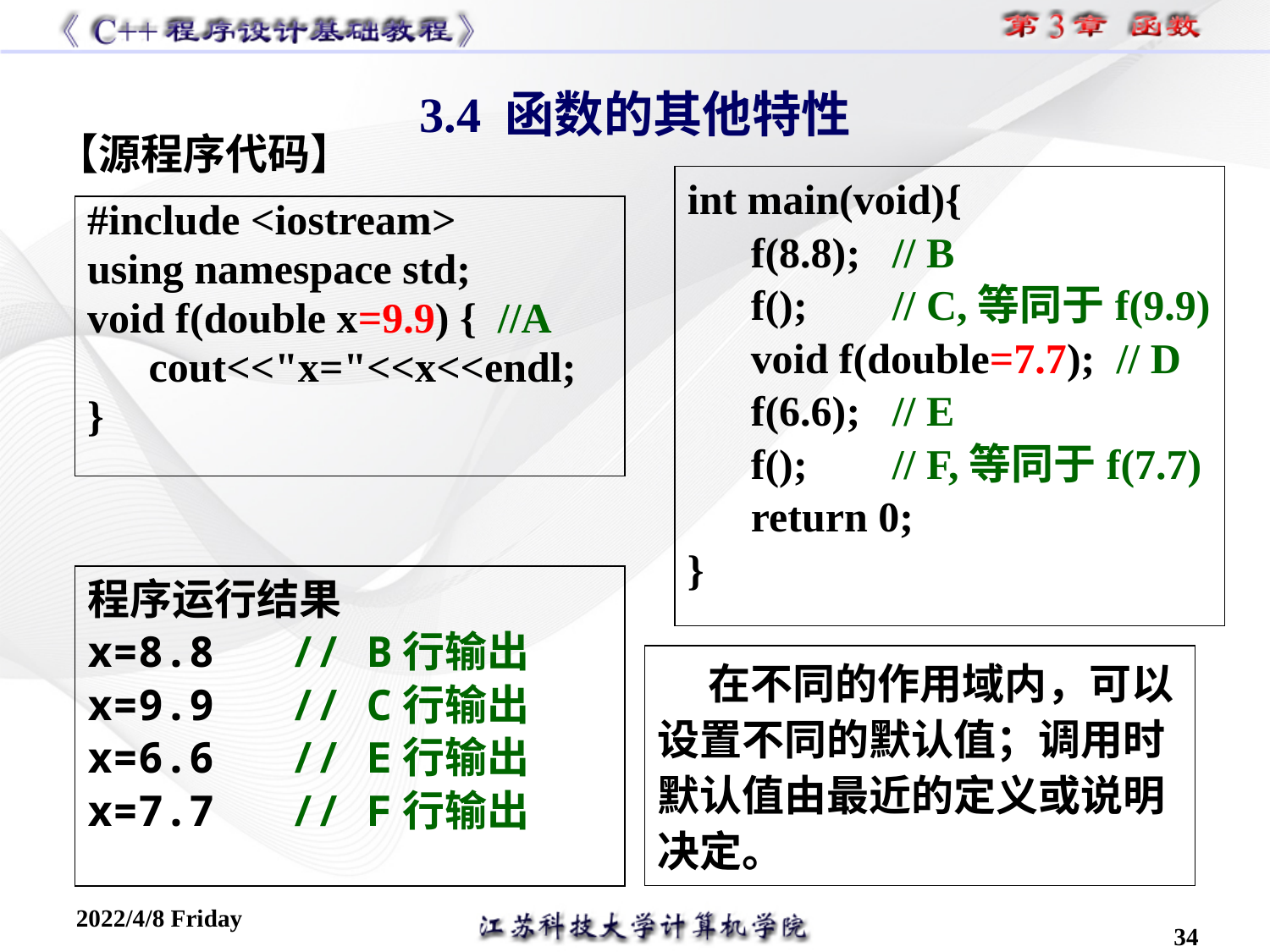

3.4 函数的其他特性
【源程序代码】
int main(void){
f(8.8);   // B
f();        // C,等同于f(9.9)
void f(double=7.7);  // D
f(6.6);   // E
f();        // F,等同于f(7.7)
return 0;
}
#include <iostream>
using namespace std;
void f(double x=9.9) {  //A
cout<<"x="<<x<<endl;
}
程序运行结果
x=8.8   // B行输出
x=9.9   // C行输出
x=6.6   // E行输出
x=7.7   // F行输出
在不同的作用域内，可以设置不同的默认值；调用时默认值由最近的定义或说明决定。